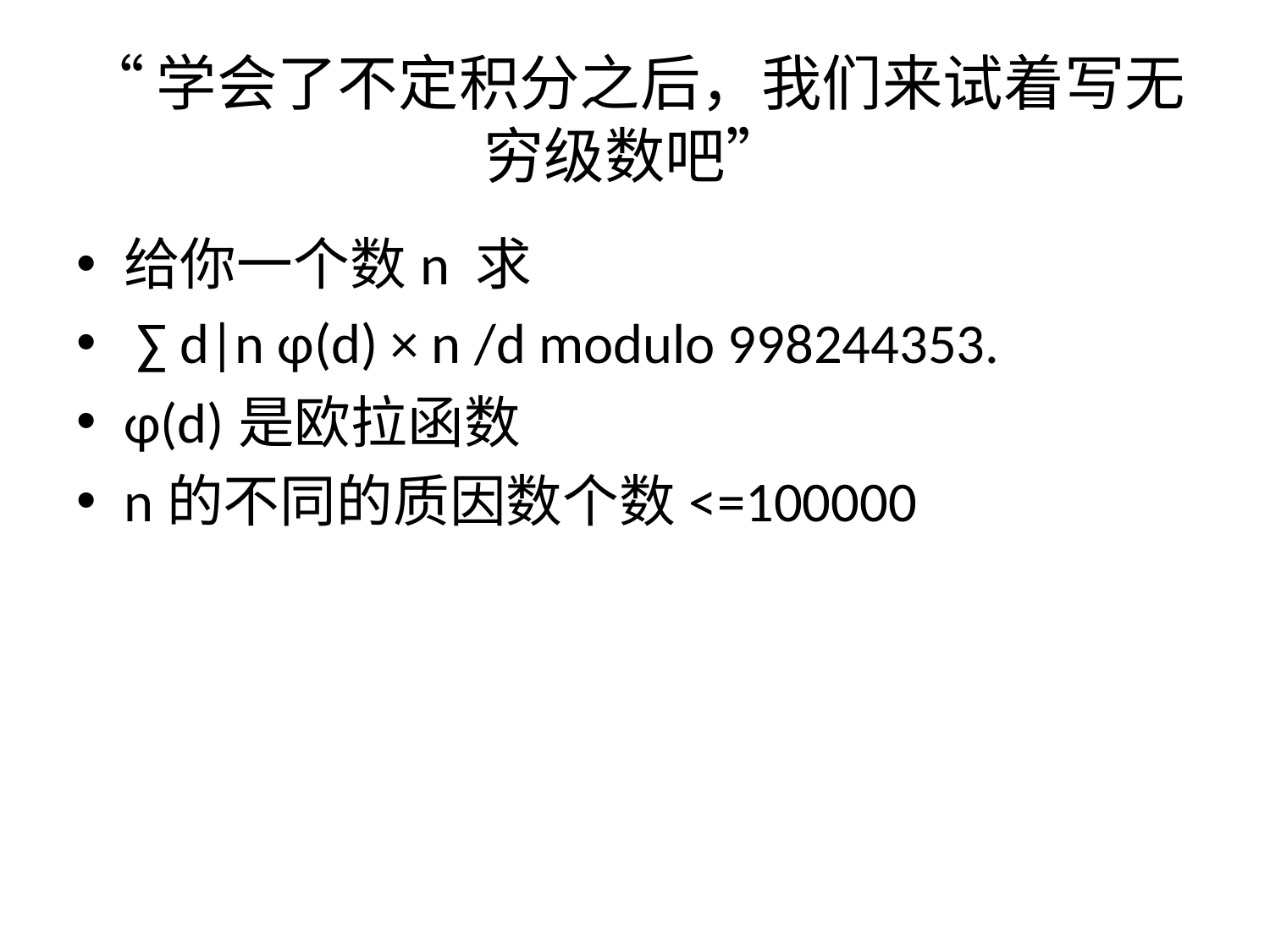

# “学会了不定积分之后，我们来试着写无穷级数吧”
给你一个数n 求
 ∑ d|n φ(d) × n /d modulo 998244353.
φ(d)是欧拉函数
n的不同的质因数个数<=100000